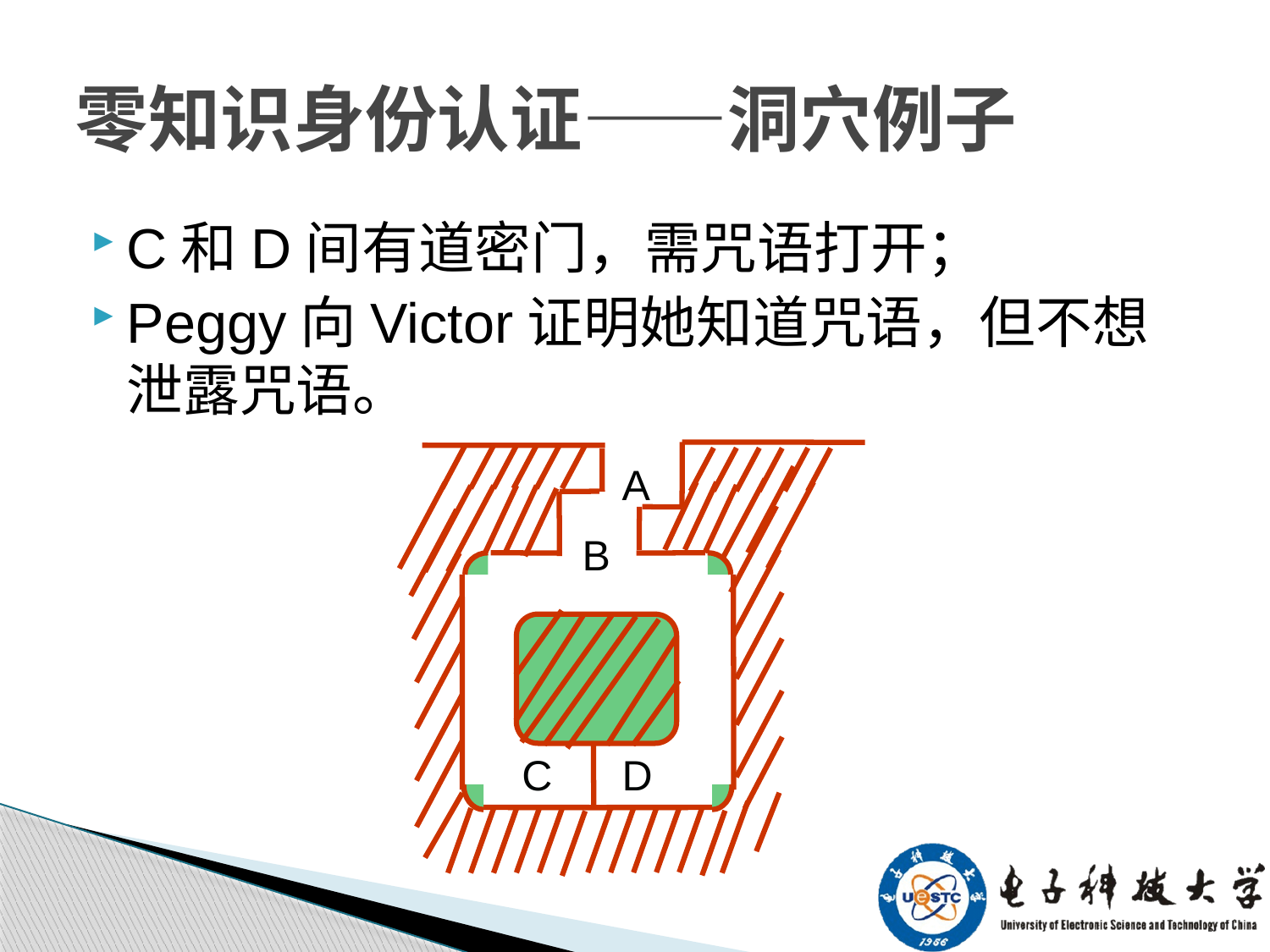

# 零知识身份认证——洞穴例子
C和D间有道密门，需咒语打开；
Peggy向Victor证明她知道咒语，但不想泄露咒语。

A
B
C
D
50